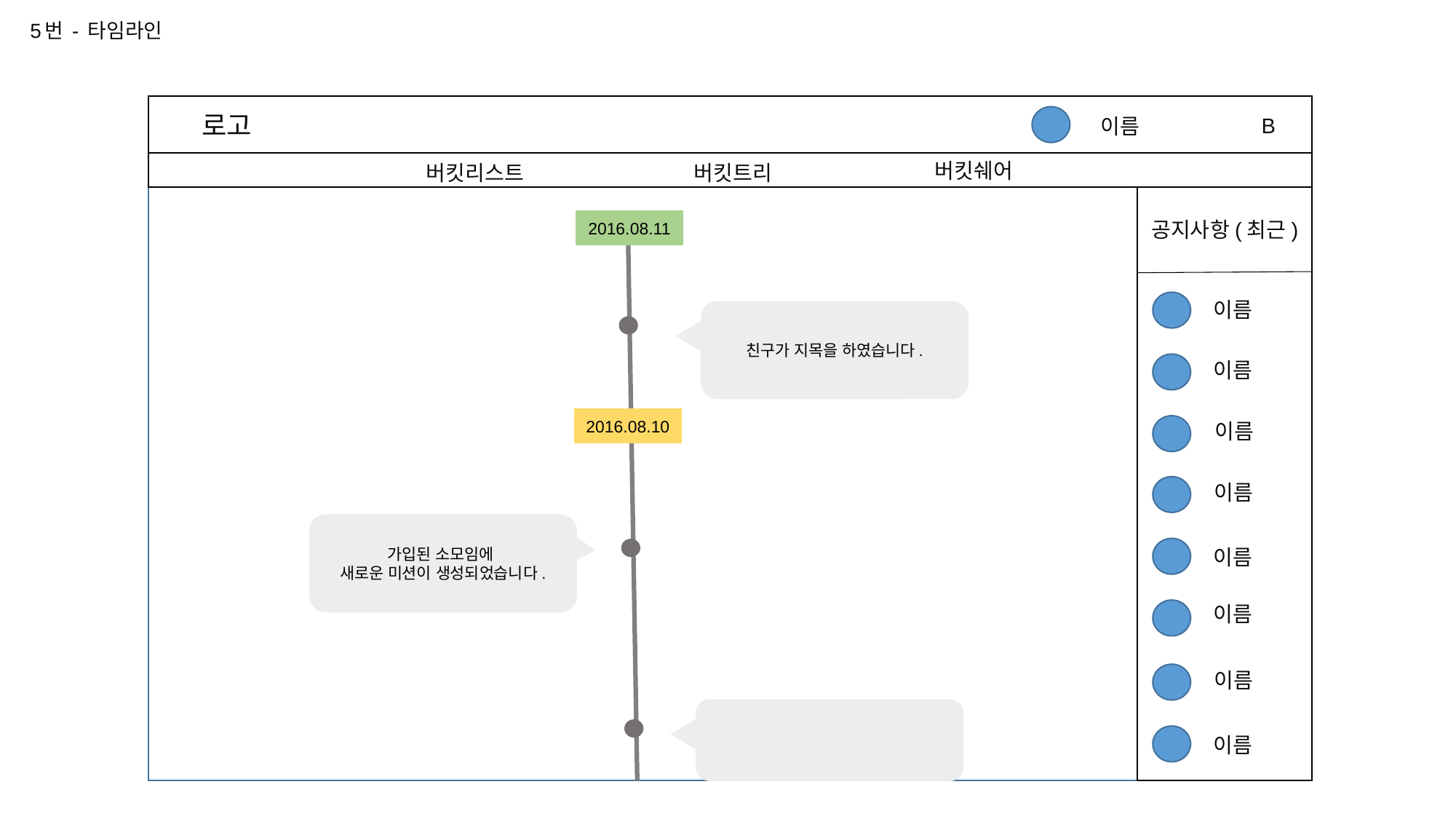

# 5번 - 타임라인

로고
B
이름
버킷쉐어

버킷리스트
버킷트리

2016.08.11
공지사항(최근)
이름

친구가 지목을 하였습니다.

이름

2016.08.10
이름

이름

가입된 소모임에
새로운 미션이 생성되었습니다.

이름

이름

이름

이름